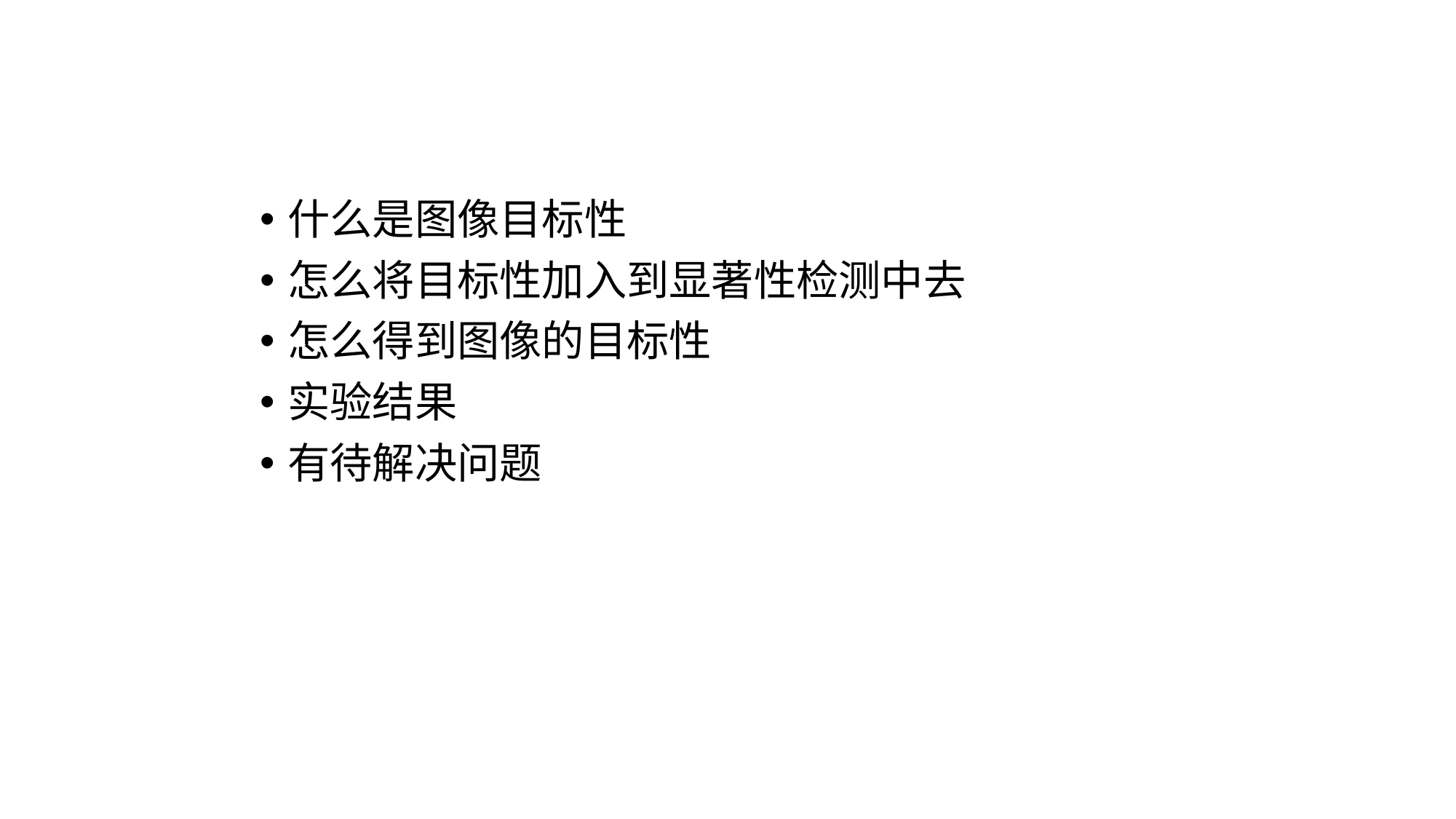

什么是图像目标性
怎么将目标性加入到显著性检测中去
怎么得到图像的目标性
实验结果
有待解决问题